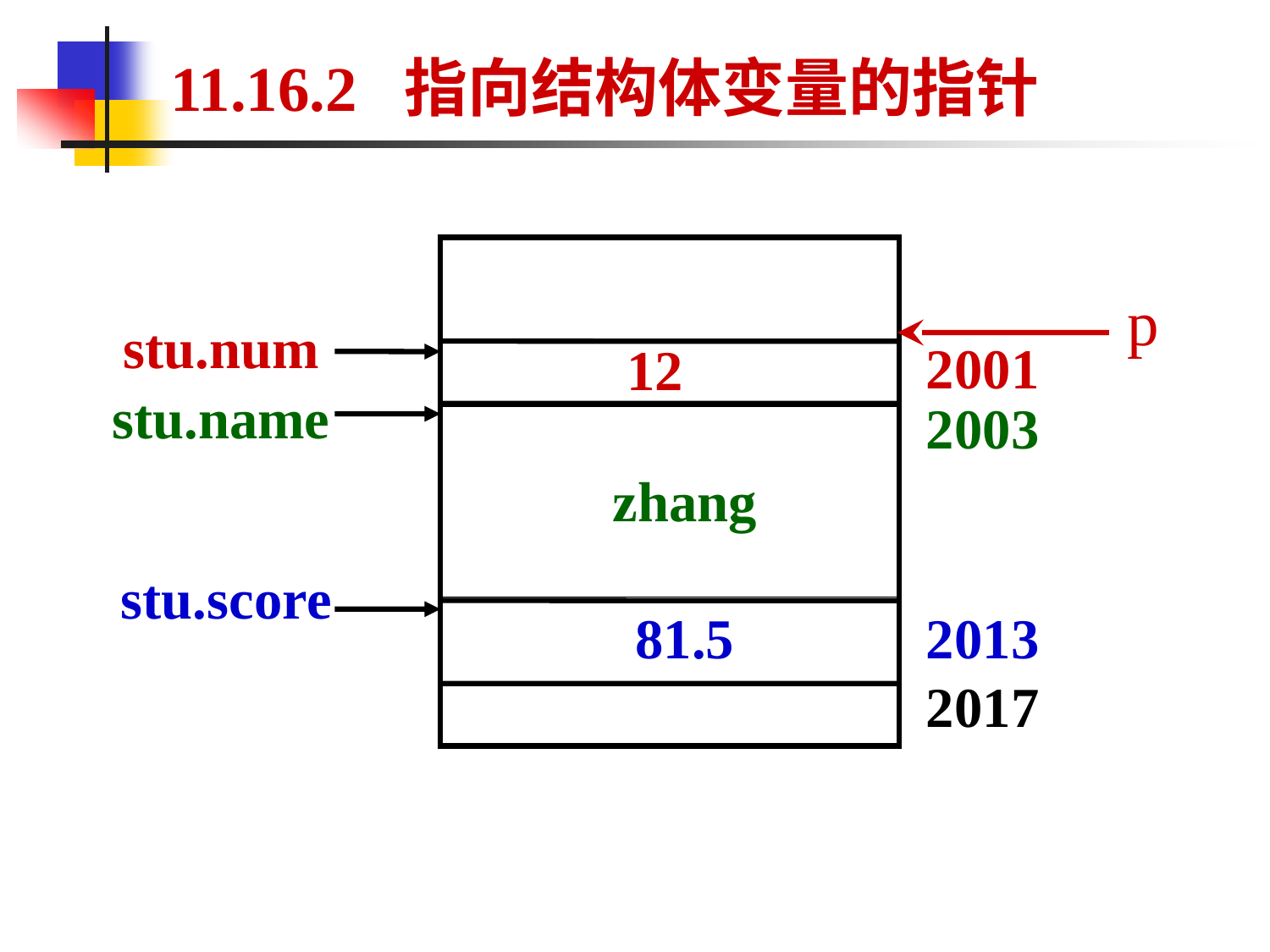

# 11.16.2  指向结构体变量的指针

p
stu.num
2001
12

stu.name
2003

zhang
stu.score
2013
81.5

2017